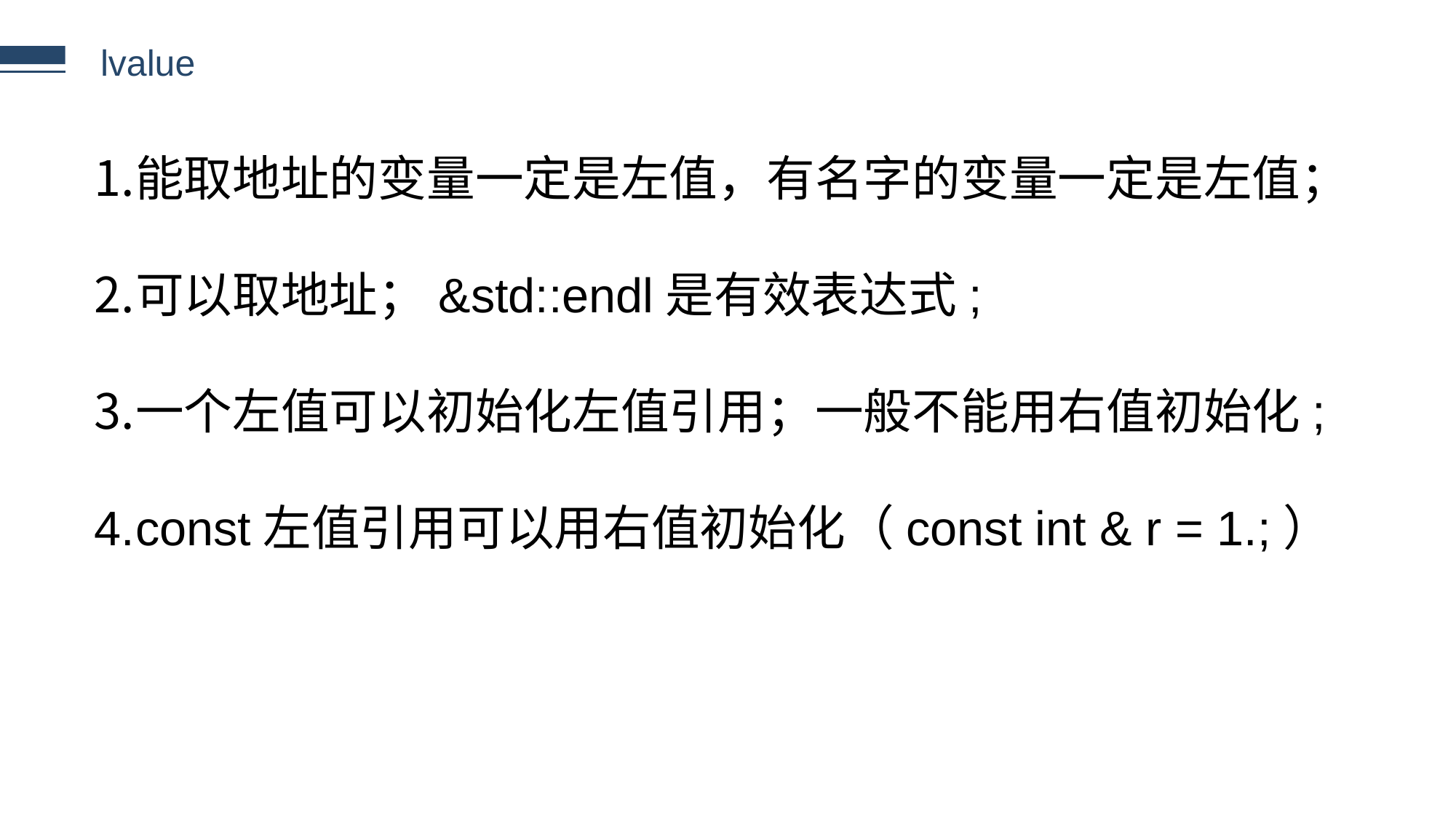

lvalue

能取地址的变量一定是左值，有名字的变量一定是左值；

可以取地址；&std::endl是有效表达式;

一个左值可以初始化左值引用；一般不能用右值初始化;

const左值引用可以用右值初始化（const int & r = 1.;）